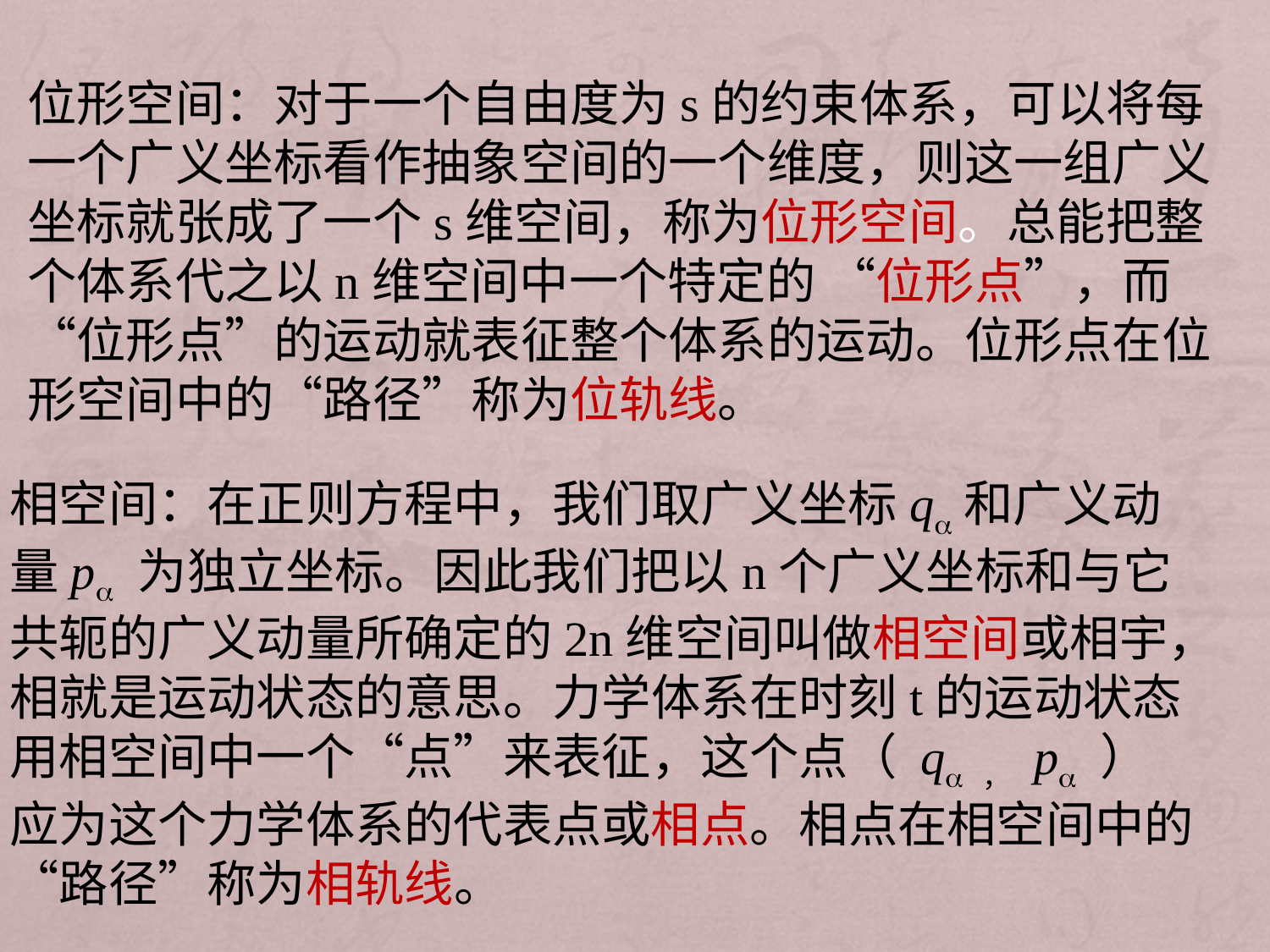

位形空间：对于一个自由度为s的约束体系，可以将每一个广义坐标看作抽象空间的一个维度，则这一组广义坐标就张成了一个s维空间，称为位形空间。总能把整个体系代之以n维空间中一个特定的 “位形点”，而“位形点”的运动就表征整个体系的运动。位形点在位形空间中的“路径”称为位轨线。
相空间：在正则方程中，我们取广义坐标qα和广义动量pα 为独立坐标。因此我们把以n个广义坐标和与它共轭的广义动量所确定的2n维空间叫做相空间或相宇，相就是运动状态的意思。力学体系在时刻t的运动状态用相空间中一个“点”来表征，这个点（ qα ， pα ）应为这个力学体系的代表点或相点。相点在相空间中的“路径”称为相轨线。